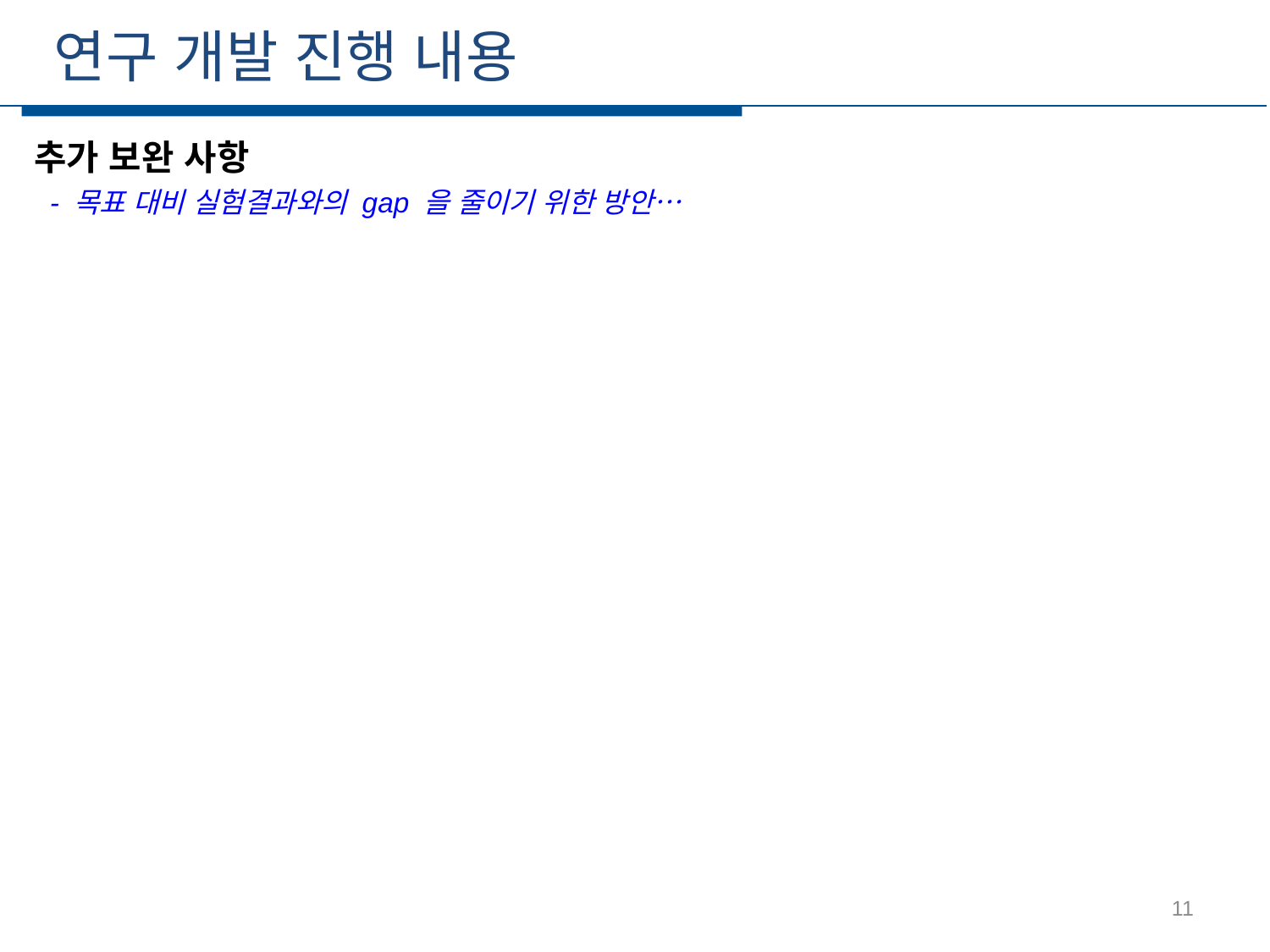

연구 개발 진행 내용

추가 보완 사항
  - 목표 대비 실험결과와의 gap 을 줄이기 위한 방안…
11